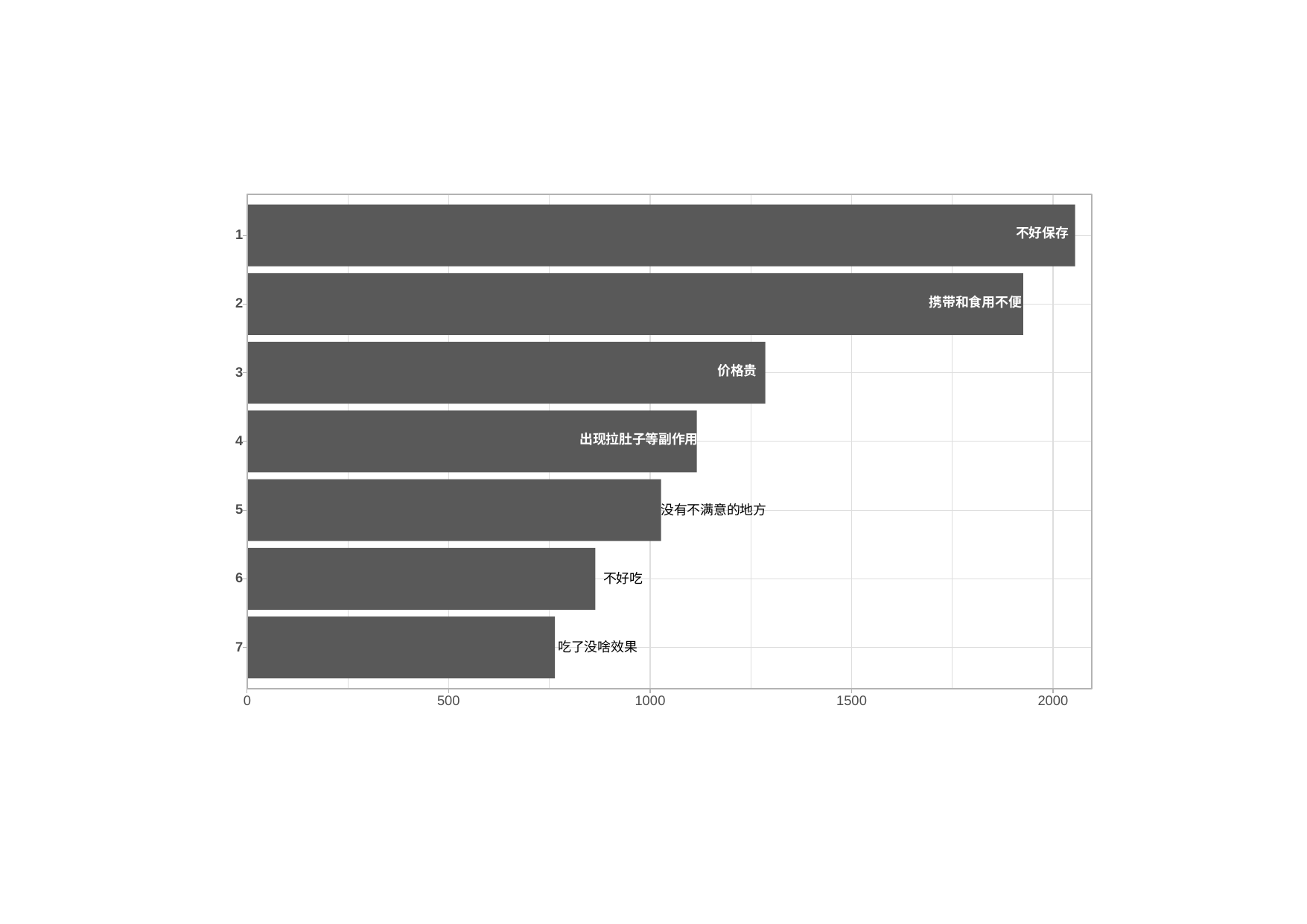

不好保存
1

携带和食用不便
2

价格贵
3

出现拉肚子等副作用
4

5
没有不满意的地方

6
不好吃

7
吃了没啥效果

0
500
1000
1500
2000